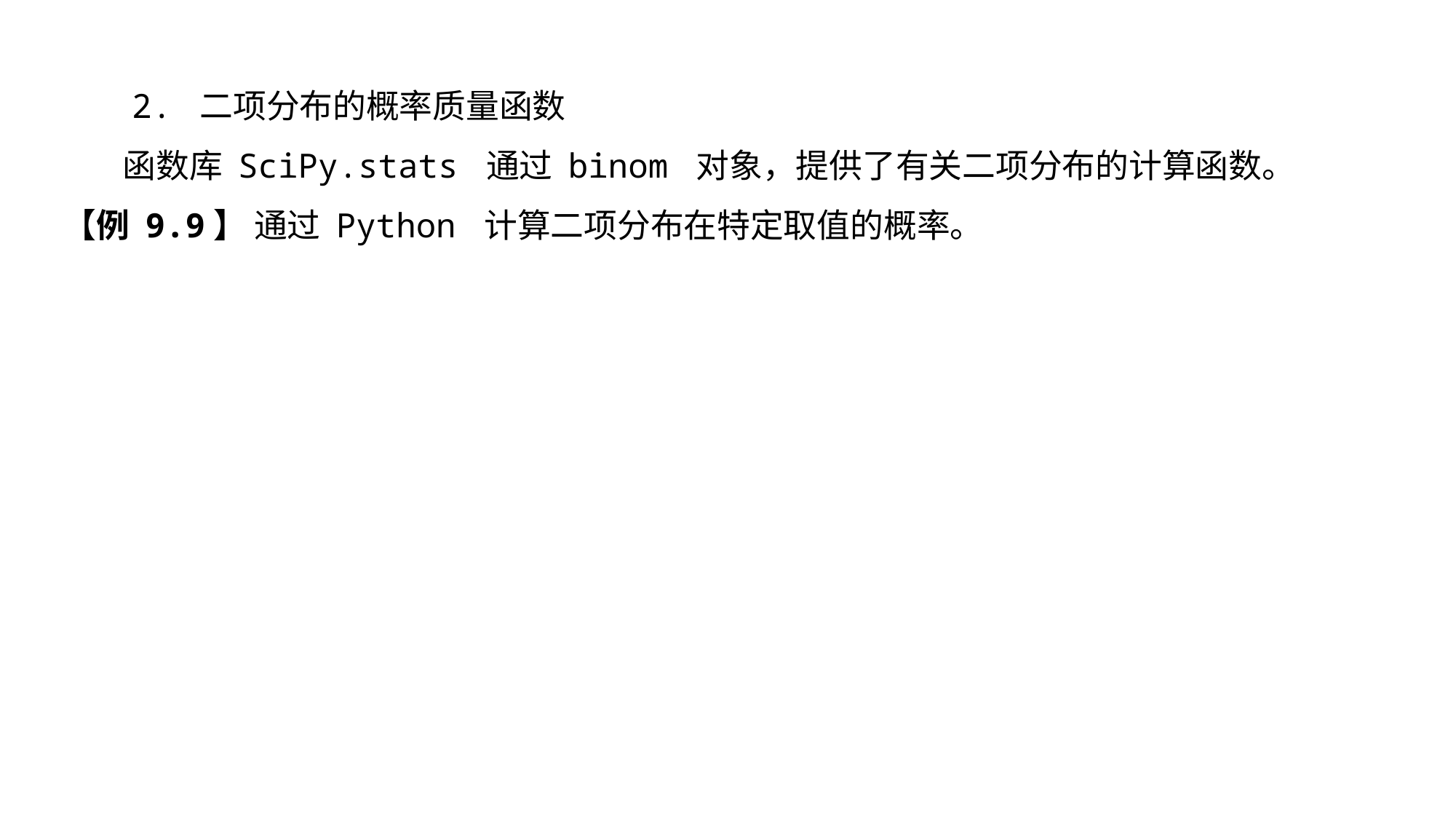

# 2. 二项分布的概率质量函数 函数库 SciPy.stats 通过 binom 对象，提供了有关二项分布的计算函数。 【例 9.9】 通过 Python 计算二项分布在特定取值的概率。